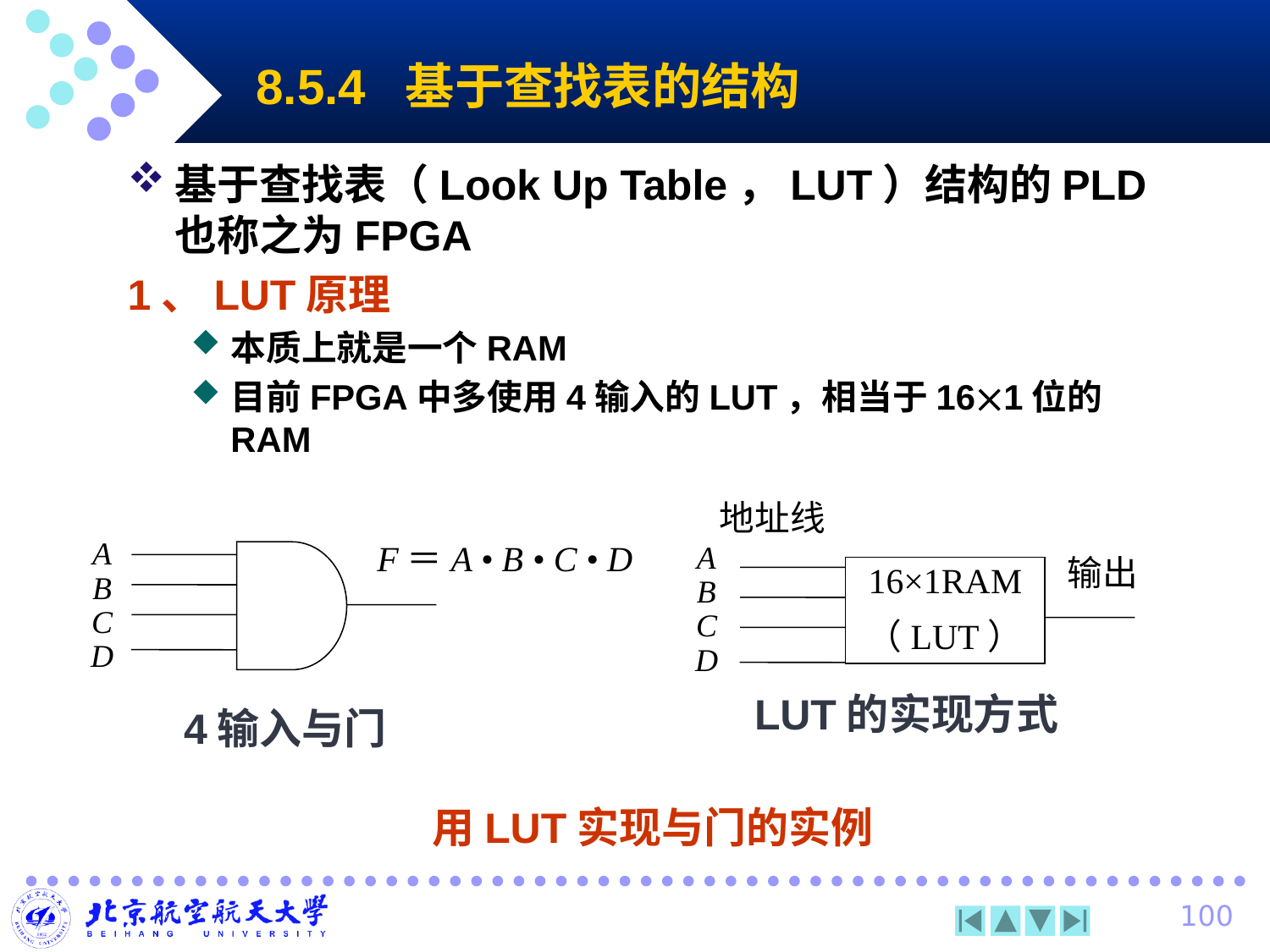

# 8.5.4  基于查找表的结构
基于查找表（Look Up Table，LUT）结构的PLD也称之为FPGA
1、LUT原理
本质上就是一个RAM
目前FPGA中多使用4输入的LUT，相当于16×1位的RAM
地址线
A
B
C
D
输出
16×1RAM
（LUT）

LUT的实现方式
A
B
C
D
F＝A • B • C • D

4输入与门
用LUT实现与门的实例
100